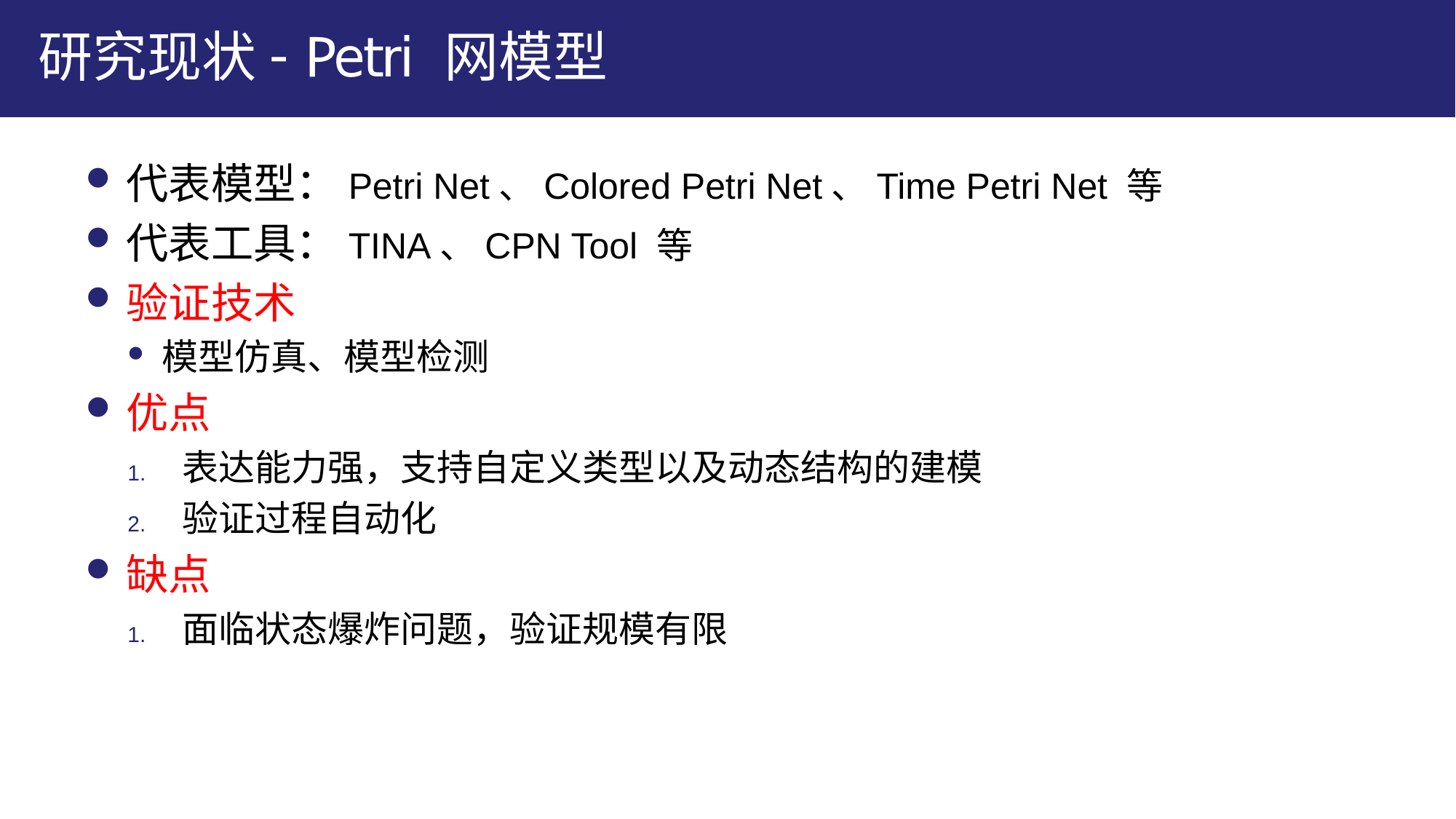

# 研究现状- Petri 网模型
代表模型：Petri Net、Colored Petri Net、Time Petri Net 等
代表工具：TINA、CPN Tool 等
验证技术
模型仿真、模型检测
优点
表达能力强，支持自定义类型以及动态结构的建模
验证过程自动化
缺点
面临状态爆炸问题，验证规模有限